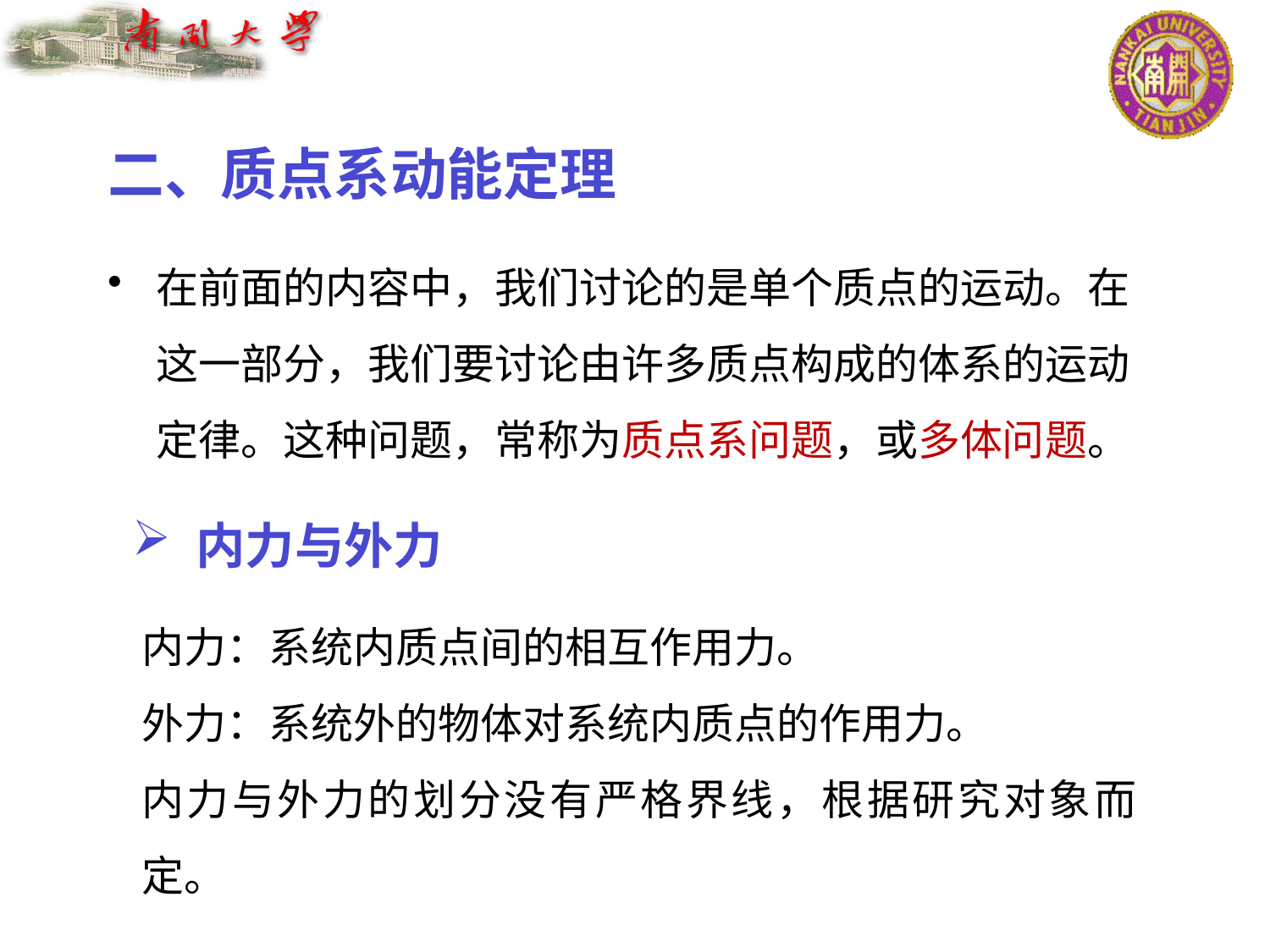

# 二、质点系动能定理
在前面的内容中，我们讨论的是单个质点的运动。在这一部分，我们要讨论由许多质点构成的体系的运动定律。这种问题，常称为质点系问题，或多体问题。
内力与外力

内力：系统内质点间的相互作用力。
外力：系统外的物体对系统内质点的作用力。
内力与外力的划分没有严格界线，根据研究对象而定。
44